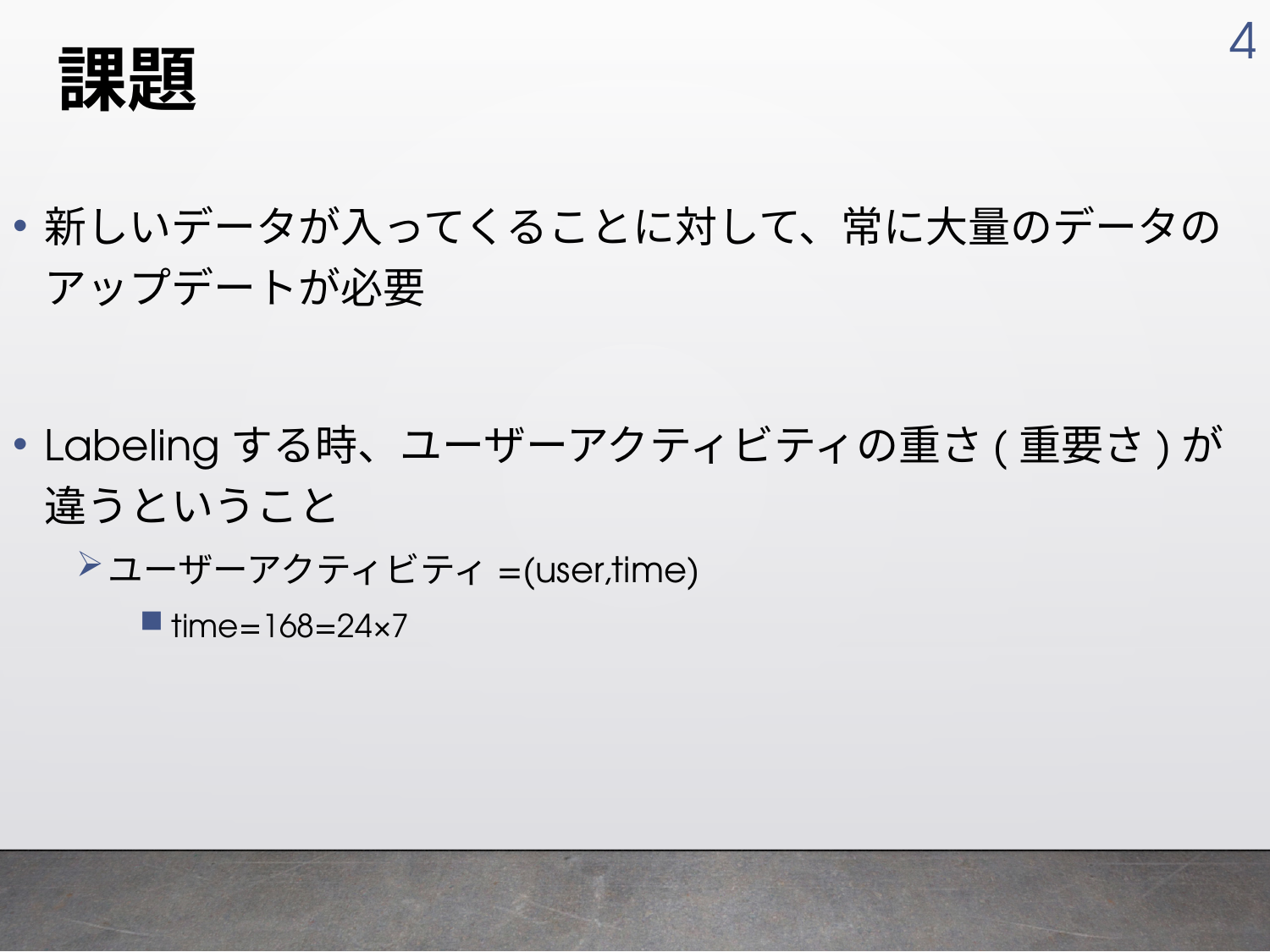

4
# 課題
新しいデータが入ってくることに対して、常に大量のデータのアップデートが必要

Labelingする時、ユーザーアクティビティの重さ(重要さ)が違うということ
ユーザーアクティビティ=(user,time)
time=168=24×7